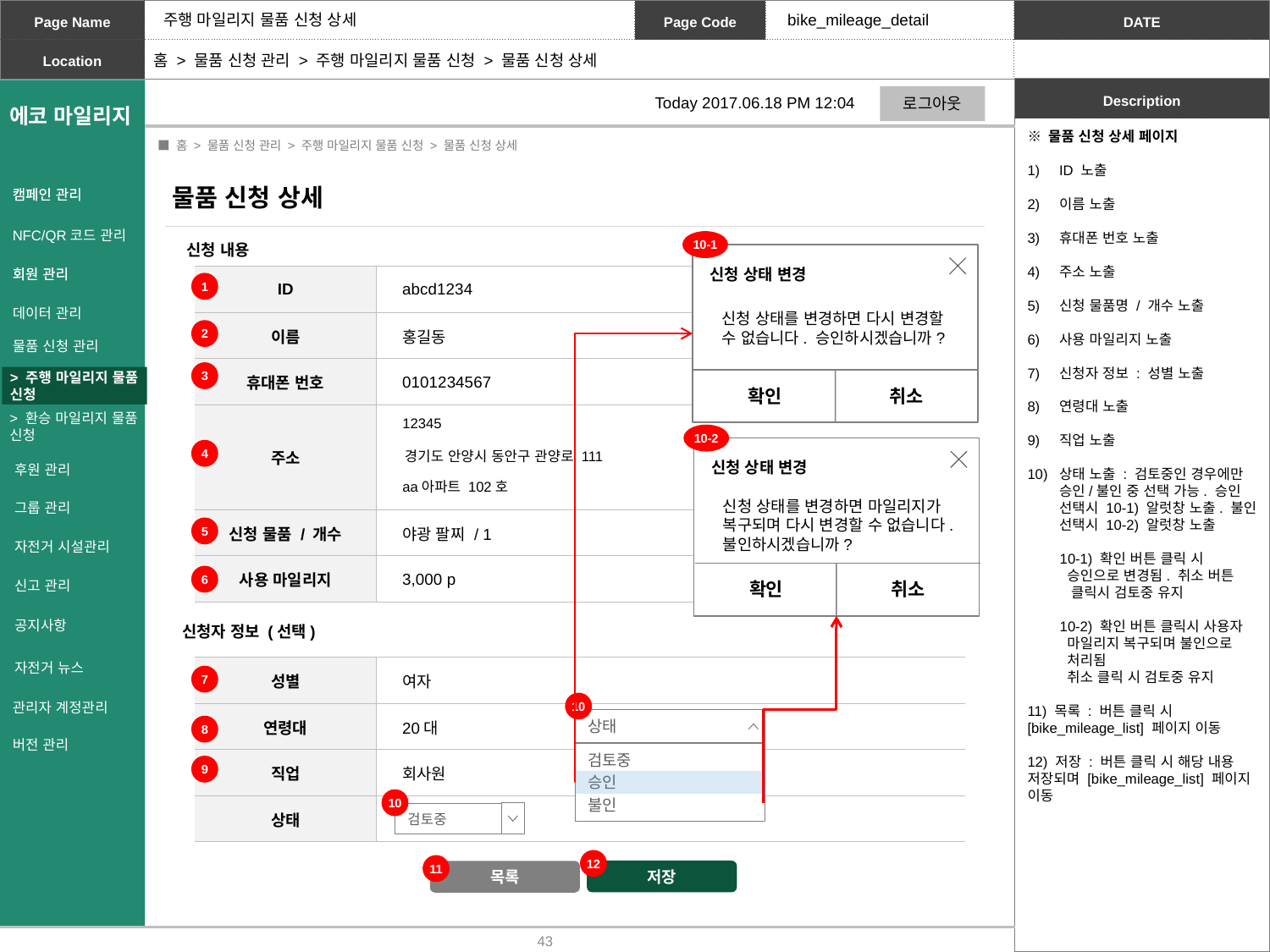

주행 마일리지 물품 신청 상세
bike_mileage_detail
홈 > 물품 신청 관리 > 주행 마일리지 물품 신청 > 물품 신청 상세
로그아웃
Today 2017.06.18 PM 12:04
※ 물품 신청 상세 페이지

ID 노출

이름 노출

휴대폰 번호 노출

주소 노출

신청 물품명 / 개수 노출

사용 마일리지 노출

신청자 정보 : 성별 노출

연령대 노출

직업 노출

상태 노출 : 검토중인 경우에만 승인/불인 중 선택 가능. 승인 선택시 10-1) 알럿창 노출. 불인 선택시 10-2) 알럿창 노출

        10-1) 확인 버튼 클릭 시
         승인으로 변경됨. 취소 버튼
          클릭시 검토중 유지

        10-2) 확인 버튼 클릭시 사용자
         마일리지 복구되며 불인으로
         처리됨
         취소 클릭 시 검토중 유지

11) 목록 : 버튼 클릭 시 [bike_mileage_list] 페이지 이동

12) 저장 : 버튼 클릭 시 해당 내용 저장되며 [bike_mileage_list] 페이지 이동

   ■ 홈 > 물품 신청 관리 > 주행 마일리지 물품 신청 > 물품 신청 상세
물품 신청 상세
캠페인 관리
캠페인 관리
NFC/QR코드 관리
회원 관리
회원 관리
데이터 관리
물품 신청 관리
> 주행 마일리지 물품 신청

> 환승 마일리지 물품 신청
후원 관리
그룹 관리
자전거 시설관리
신고 관리
공지사항
자전거 뉴스
10-1
신청 내용

신청 상태 변경
| ID | abcd1234 |
| --- | --- |
| 이름 | 홍길동 |
| 휴대폰 번호 | 0101234567 |
| 주소 |  |
| 신청 물품 / 개수 | 야광 팔찌 / 1 |
| 사용 마일리지 | 3,000 p |
1

신청 상태를 변경하면 다시 변경할 수 없습니다. 승인하시겠습니까?
2
3
확인
취소
12345
10-2

4
경기도 안양시 동안구 관양로 111

신청 상태 변경
aa아파트 102호

신청 상태를 변경하면 마일리지가
복구되며 다시 변경할 수 없습니다. 불인하시겠습니까?
5
6
확인
취소
신청자 정보 (선택)
| 성별 | 여자 |
| --- | --- |
| 연령대 | 20대 |
| 직업 | 회사원 |
| 상태 |  |
7
관리자 계정관리
10
상태

검토중
승인
불인

8
버전 관리
9
10
검토중

12
11
저장
목록
43